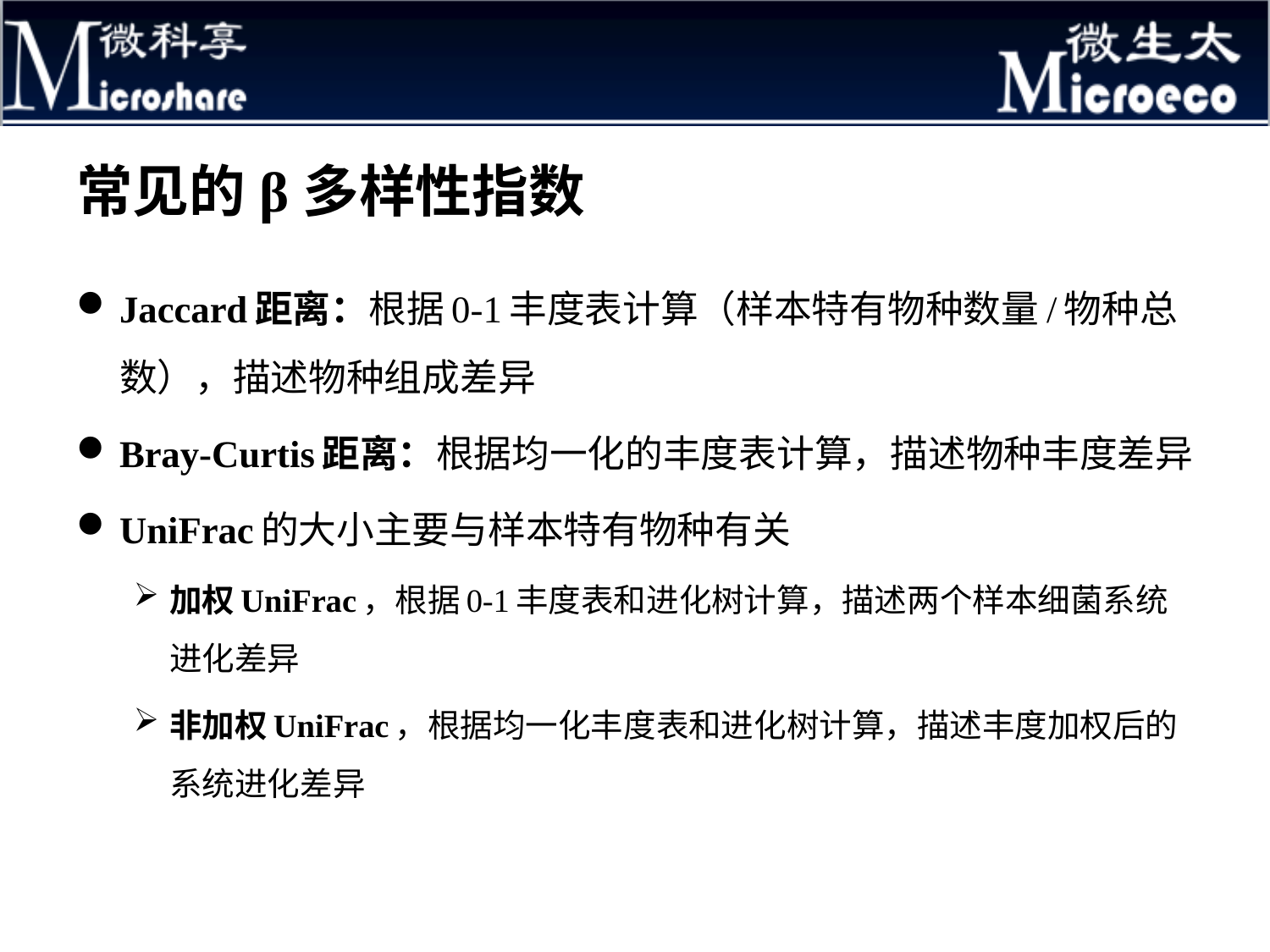

# 常见的β多样性指数
Jaccard距离：根据0-1丰度表计算（样本特有物种数量/物种总数），描述物种组成差异
Bray-Curtis距离：根据均一化的丰度表计算，描述物种丰度差异
UniFrac的大小主要与样本特有物种有关
加权UniFrac，根据0-1丰度表和进化树计算，描述两个样本细菌系统进化差异
非加权UniFrac，根据均一化丰度表和进化树计算，描述丰度加权后的系统进化差异